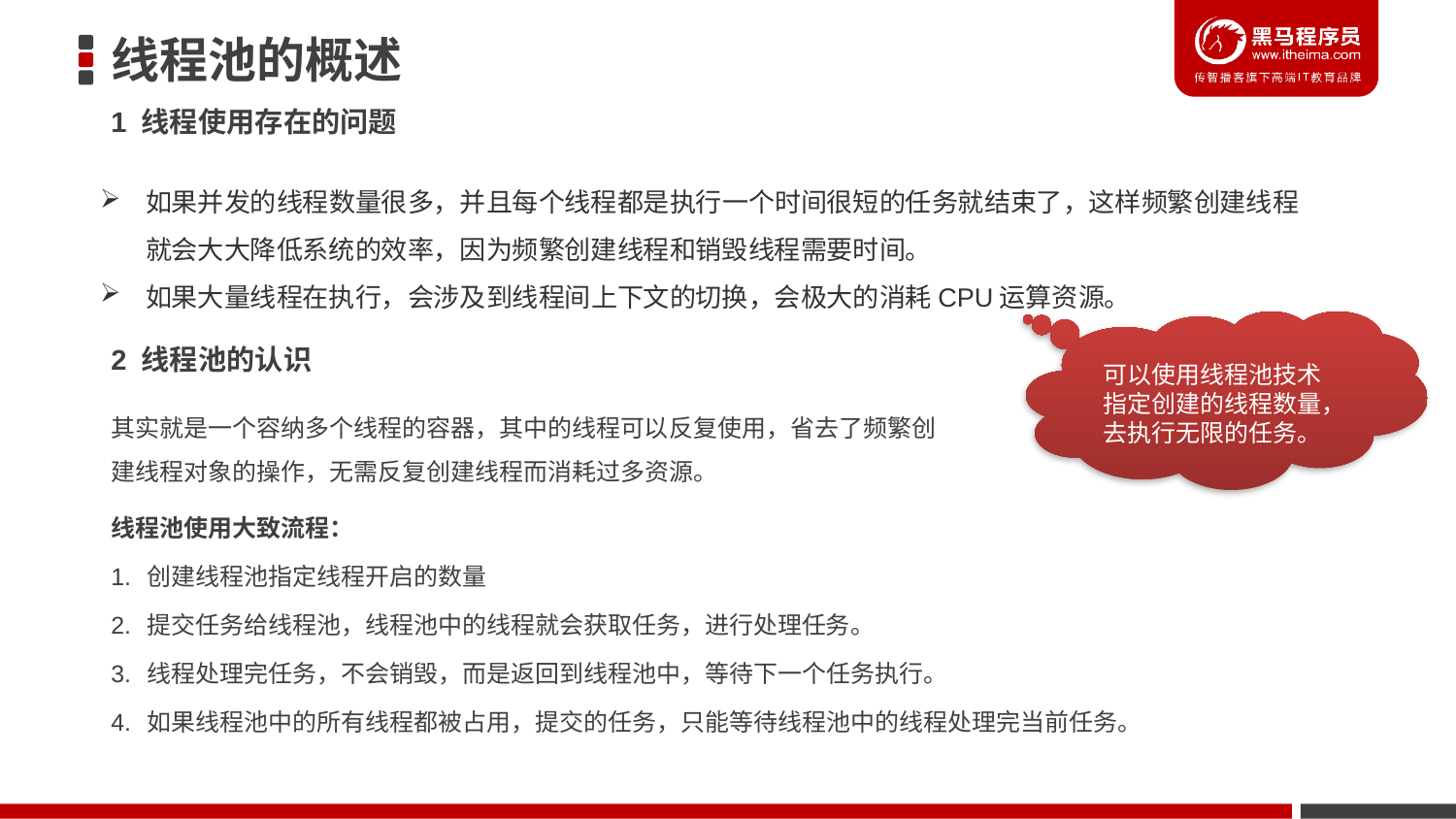

# 线程池的概述
1 线程使用存在的问题
如果并发的线程数量很多，并且每个线程都是执行一个时间很短的任务就结束了，这样频繁创建线程就会大大降低系统的效率，因为频繁创建线程和销毁线程需要时间。
如果大量线程在执行，会涉及到线程间上下文的切换，会极大的消耗CPU运算资源。
可以使用线程池技术指定创建的线程数量，去执行无限的任务。
2 线程池的认识
其实就是一个容纳多个线程的容器，其中的线程可以反复使用，省去了频繁创建线程对象的操作，无需反复创建线程而消耗过多资源。
线程池使用大致流程：
创建线程池指定线程开启的数量
提交任务给线程池，线程池中的线程就会获取任务，进行处理任务。
线程处理完任务，不会销毁，而是返回到线程池中，等待下一个任务执行。
如果线程池中的所有线程都被占用，提交的任务，只能等待线程池中的线程处理完当前任务。